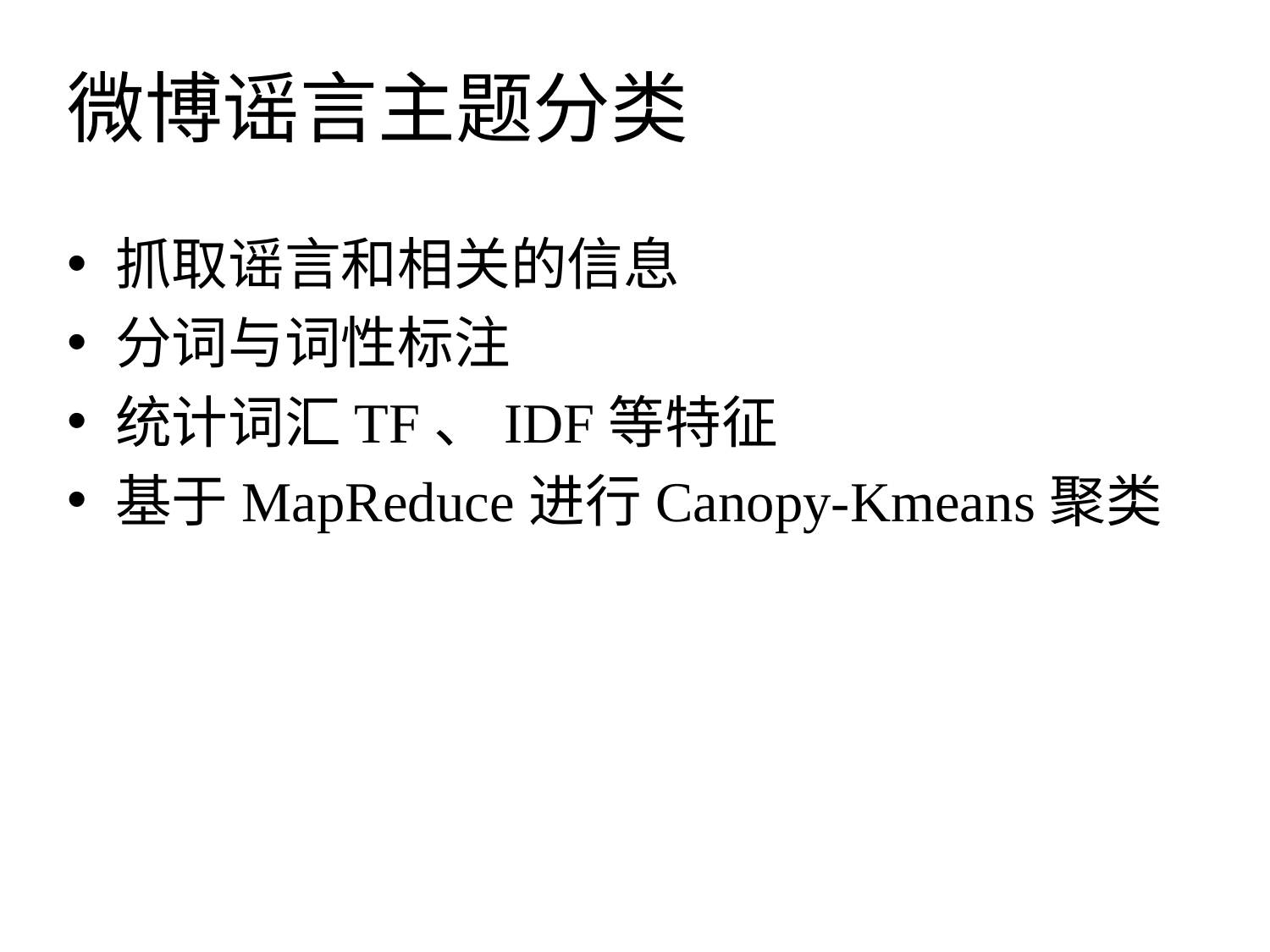

# 微博谣言主题分类
抓取谣言和相关的信息
分词与词性标注
统计词汇TF、IDF等特征
基于MapReduce进行Canopy-Kmeans聚类